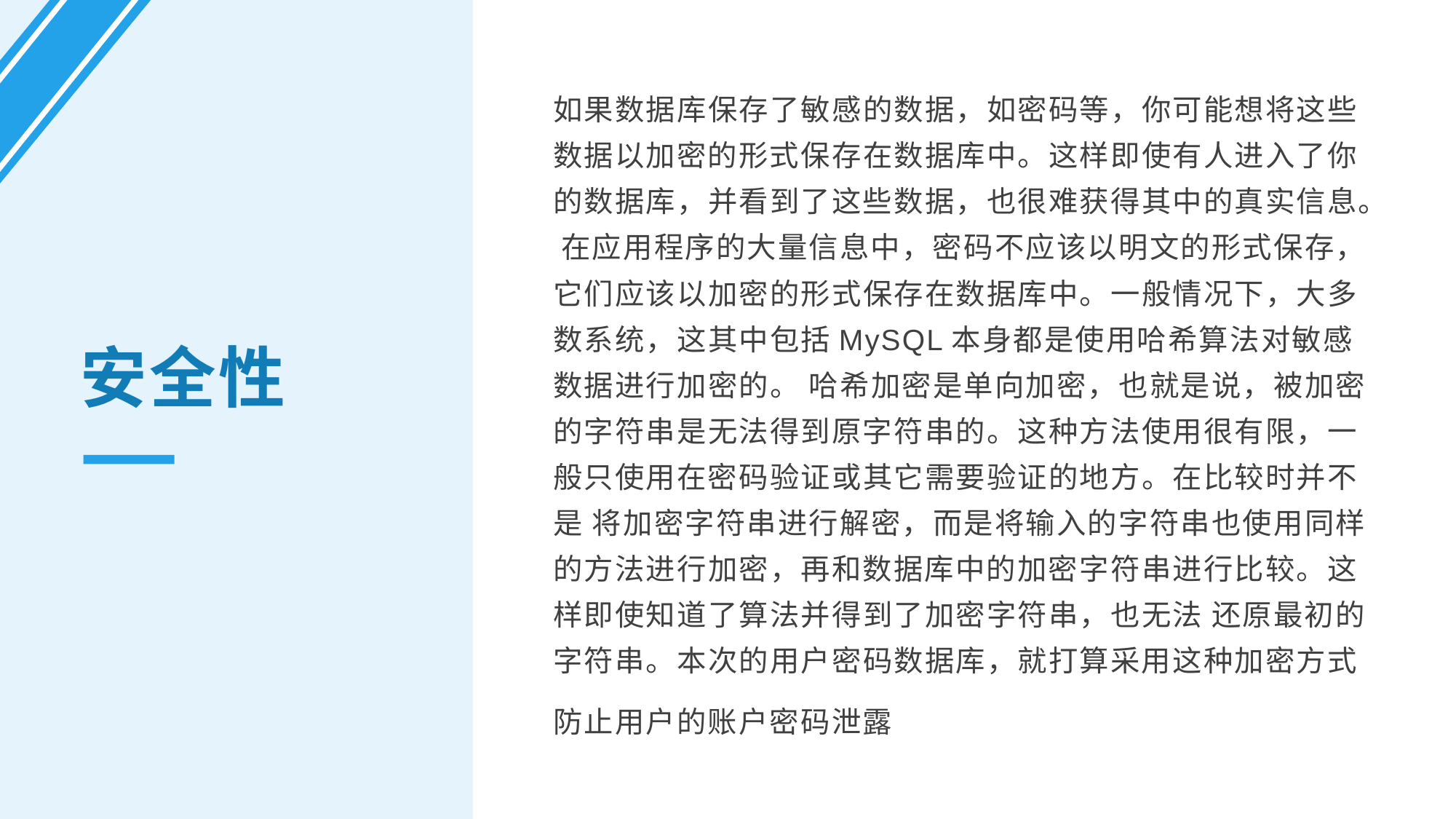

如果数据库保存了敏感的数据，如密码等，你可能想将这些数据以加密的形式保存在数据库中。这样即使有人进入了你的数据库，并看到了这些数据，也很难获得其中的真实信息。 在应用程序的大量信息中，密码不应该以明文的形式保存，它们应该以加密的形式保存在数据库中。一般情况下，大多数系统，这其中包括MySQL本身都是使用哈希算法对敏感数据进行加密的。 哈希加密是单向加密，也就是说，被加密的字符串是无法得到原字符串的。这种方法使用很有限，一般只使用在密码验证或其它需要验证的地方。在比较时并不是 将加密字符串进行解密，而是将输入的字符串也使用同样的方法进行加密，再和数据库中的加密字符串进行比较。这样即使知道了算法并得到了加密字符串，也无法 还原最初的字符串。本次的用户密码数据库，就打算采用这种加密方式
防止用户的账户密码泄露
安全性